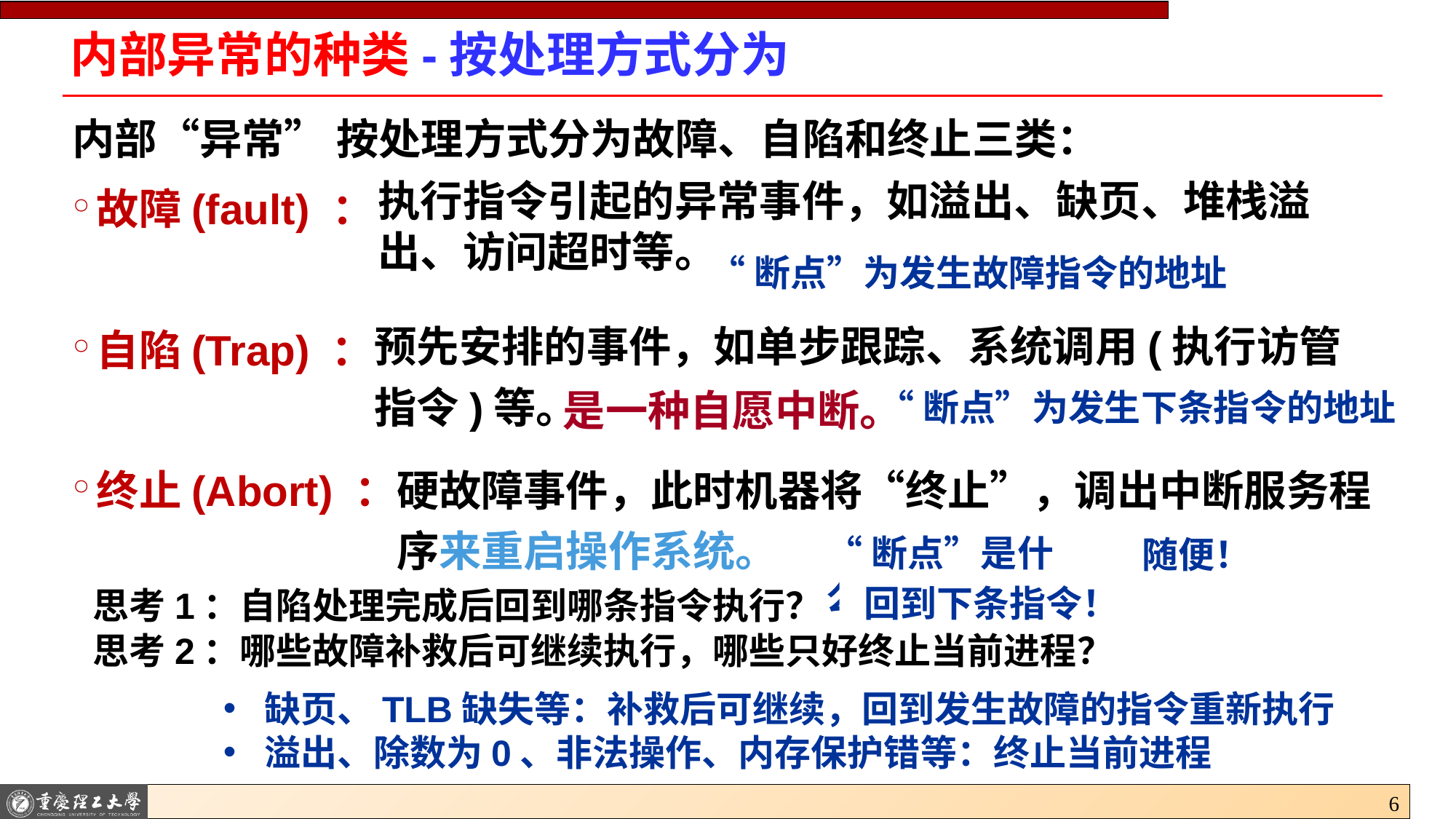

# 内部异常的种类-按处理方式分为
内部“异常” 按处理方式分为故障、自陷和终止三类：
故障(fault) ：

自陷(Trap) ：

终止(Abort) ：
执行指令引起的异常事件，如溢出、缺页、堆栈溢出、访问超时等。
“断点”为发生故障指令的地址
预先安排的事件，如单步跟踪、系统调用(执行访管指令)等。
是一种自愿中断。
“断点”为发生下条指令的地址
硬故障事件，此时机器将“终止”，调出中断服务程序来重启操作系统。
“断点”是什么？
随便！
 回到下条指令！
思考1：自陷处理完成后回到哪条指令执行？
思考2：哪些故障补救后可继续执行，哪些只好终止当前进程？
缺页、TLB缺失等：补救后可继续，回到发生故障的指令重新执行
溢出、除数为0、非法操作、内存保护错等：终止当前进程